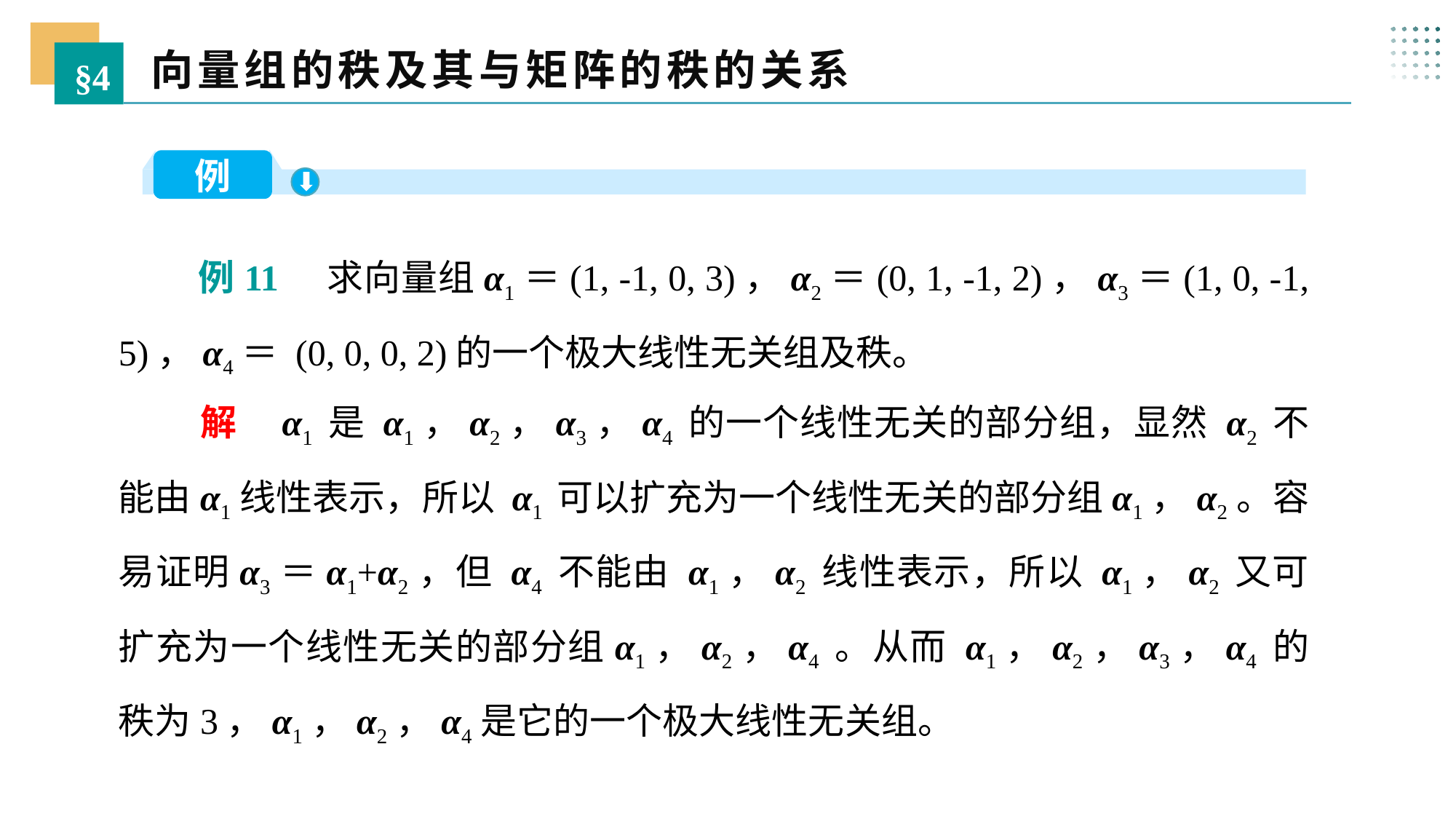

向量组的秩及其与矩阵的秩的关系
§4

例

        例11    求向量组α1＝(1, -1, 0, 3)，α2＝(0, 1, -1, 2)，α3＝(1, 0, -1, 5)，α4＝ (0, 0, 0, 2)的一个极大线性无关组及秩。
        解    α1 是 α1，α2，α3，α4 的一个线性无关的部分组，显然 α2 不能由α1线性表示，所以 α1 可以扩充为一个线性无关的部分组α1，α2。容易证明α3＝α1+α2，但 α4 不能由 α1，α2 线性表示，所以 α1，α2 又可扩充为一个线性无关的部分组α1，α2，α4 。从而 α1，α2，α3，α4 的秩为3，α1，α2，α4是它的一个极大线性无关组。